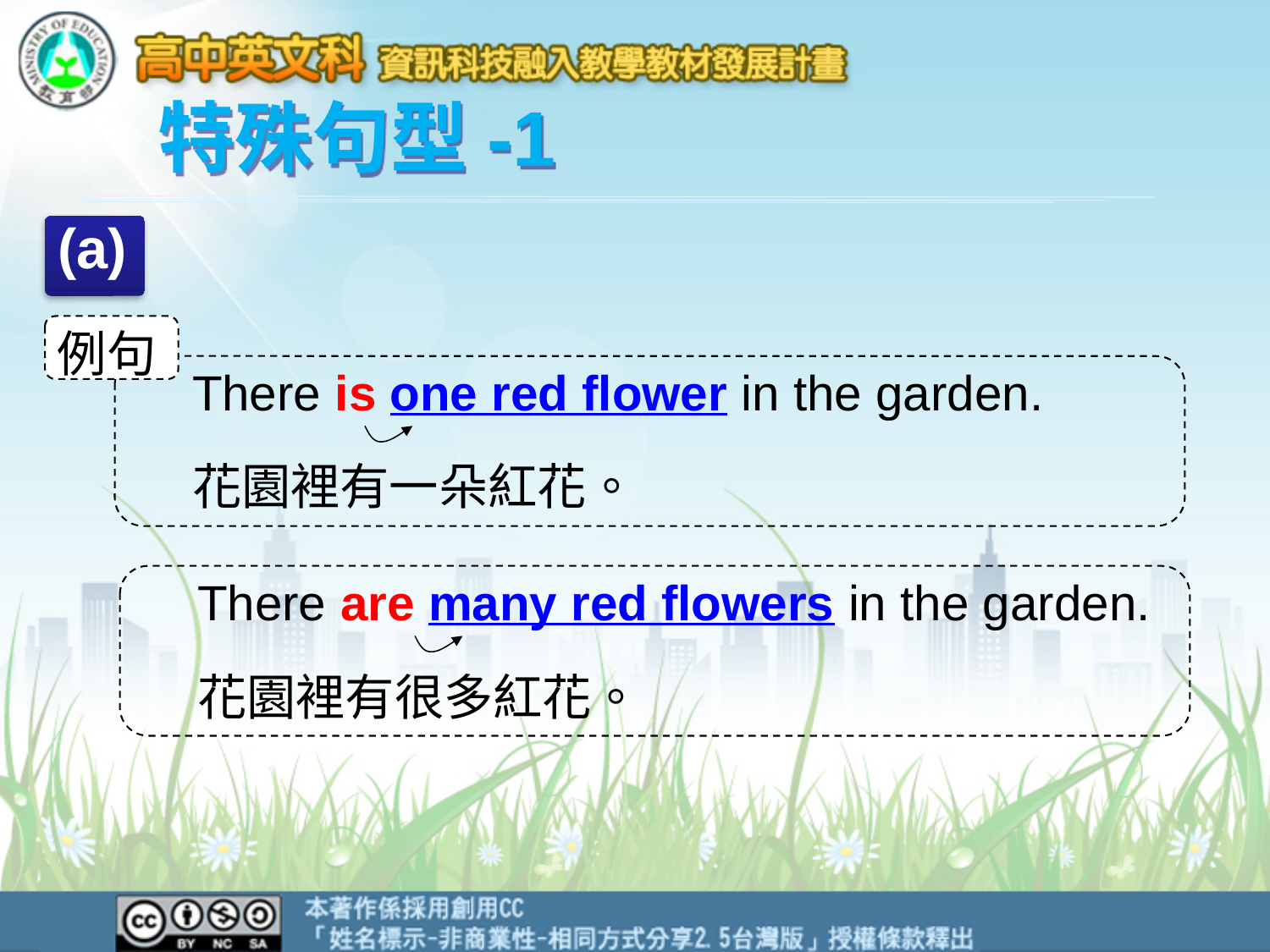

特殊句型-1

(a)

例句

There is one red flower in the garden.

花園裡有一朵紅花。

There are many red flowers in the garden.

花園裡有很多紅花。